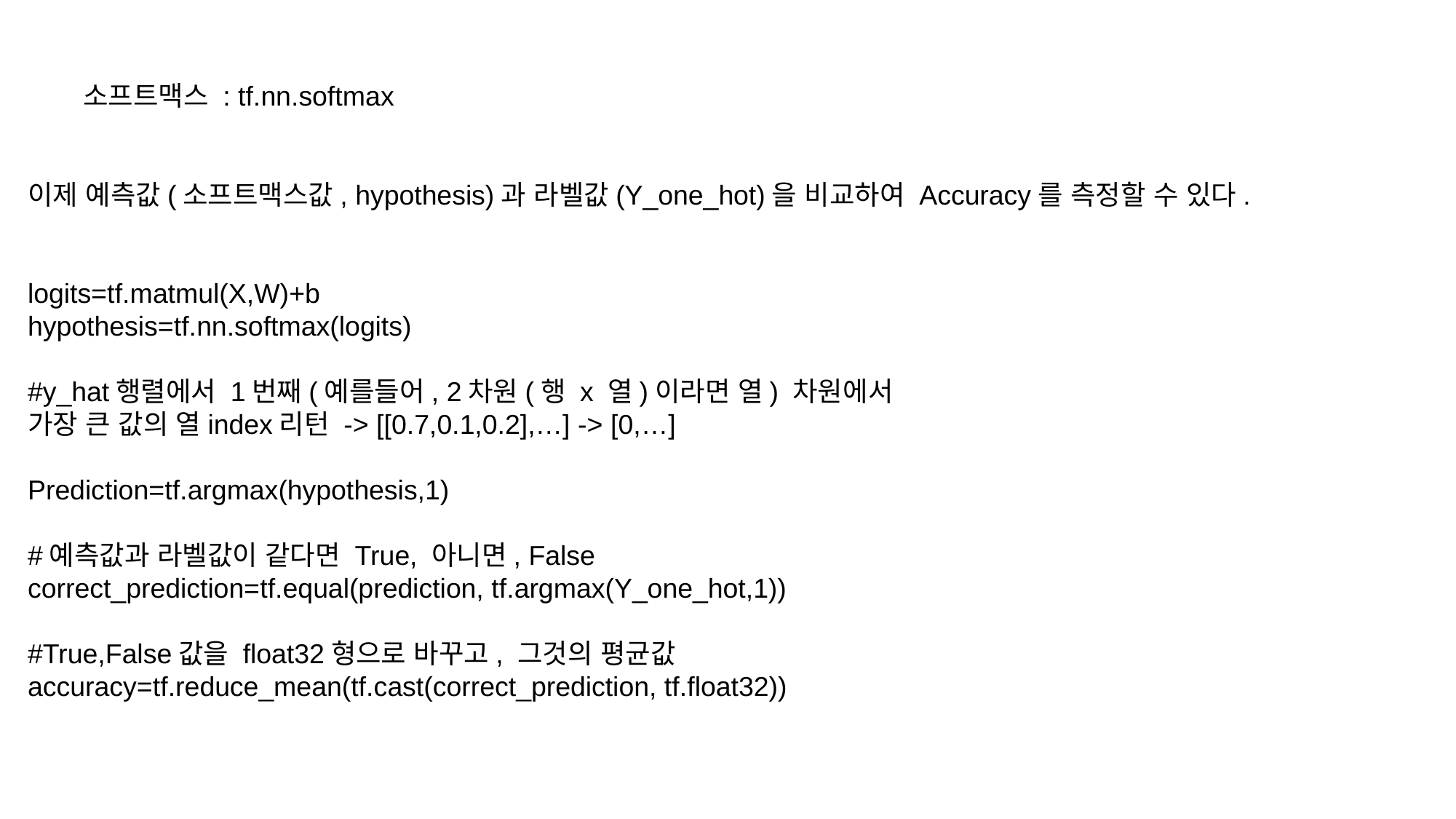

소프트맥스 : tf.nn.softmax
이제 예측값(소프트맥스값, hypothesis)과 라벨값(Y_one_hot)을 비교하여 Accuracy를 측정할 수 있다.

logits=tf.matmul(X,W)+b
hypothesis=tf.nn.softmax(logits)

#y_hat행렬에서 1번째(예를들어, 2차원(행 x 열)이라면 열) 차원에서
가장 큰 값의 열index리턴 -> [[0.7,0.1,0.2],…] -> [0,…]

Prediction=tf.argmax(hypothesis,1)

#예측값과 라벨값이 같다면 True, 아니면, False
correct_prediction=tf.equal(prediction, tf.argmax(Y_one_hot,1))

#True,False값을 float32형으로 바꾸고, 그것의 평균값
accuracy=tf.reduce_mean(tf.cast(correct_prediction, tf.float32))